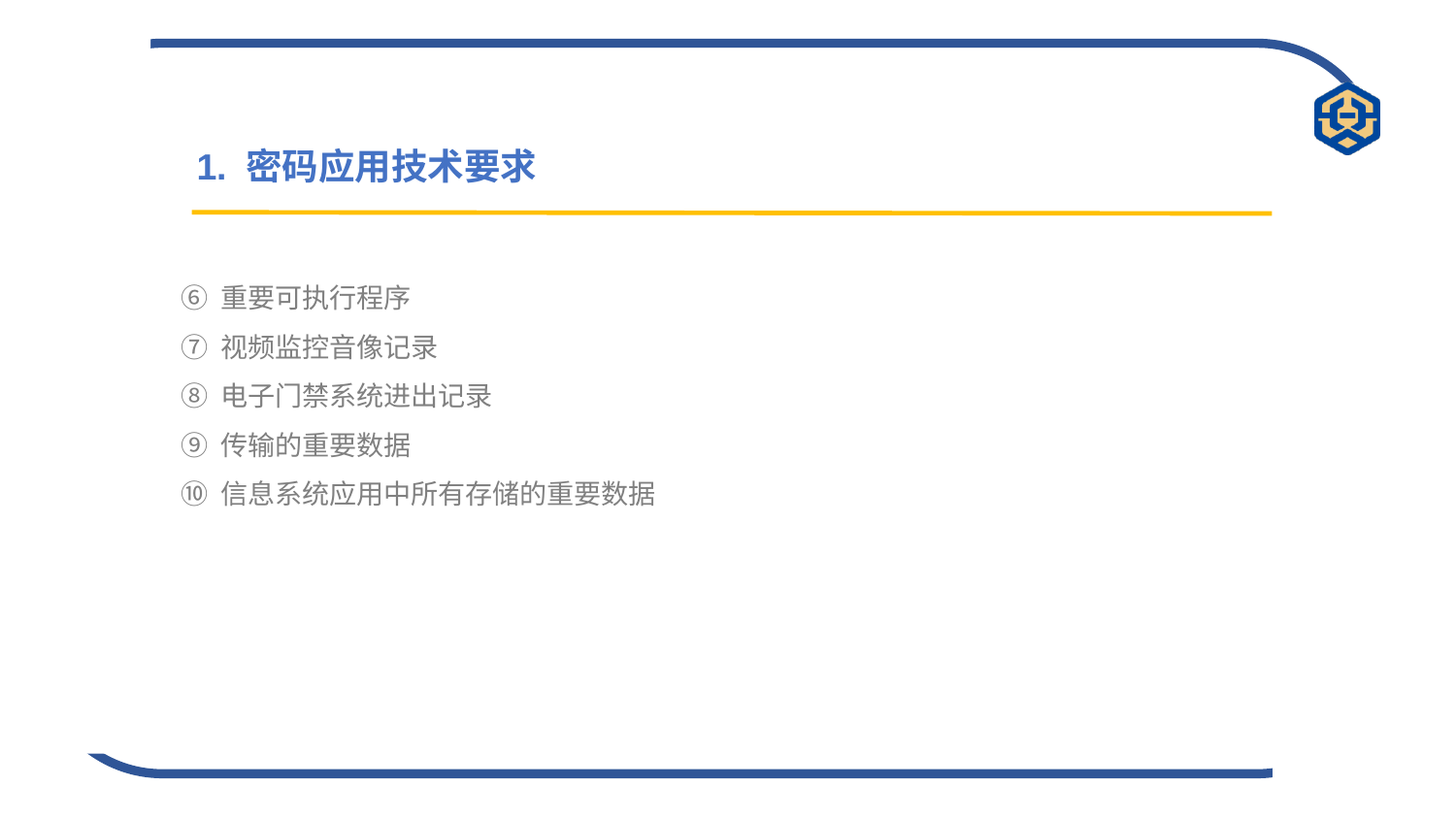

1. 密码应用技术要求

⑥ 重要可执行程序
⑦ 视频监控音像记录
⑧ 电子门禁系统进出记录
⑨ 传输的重要数据
⑩ 信息系统应用中所有存储的重要数据